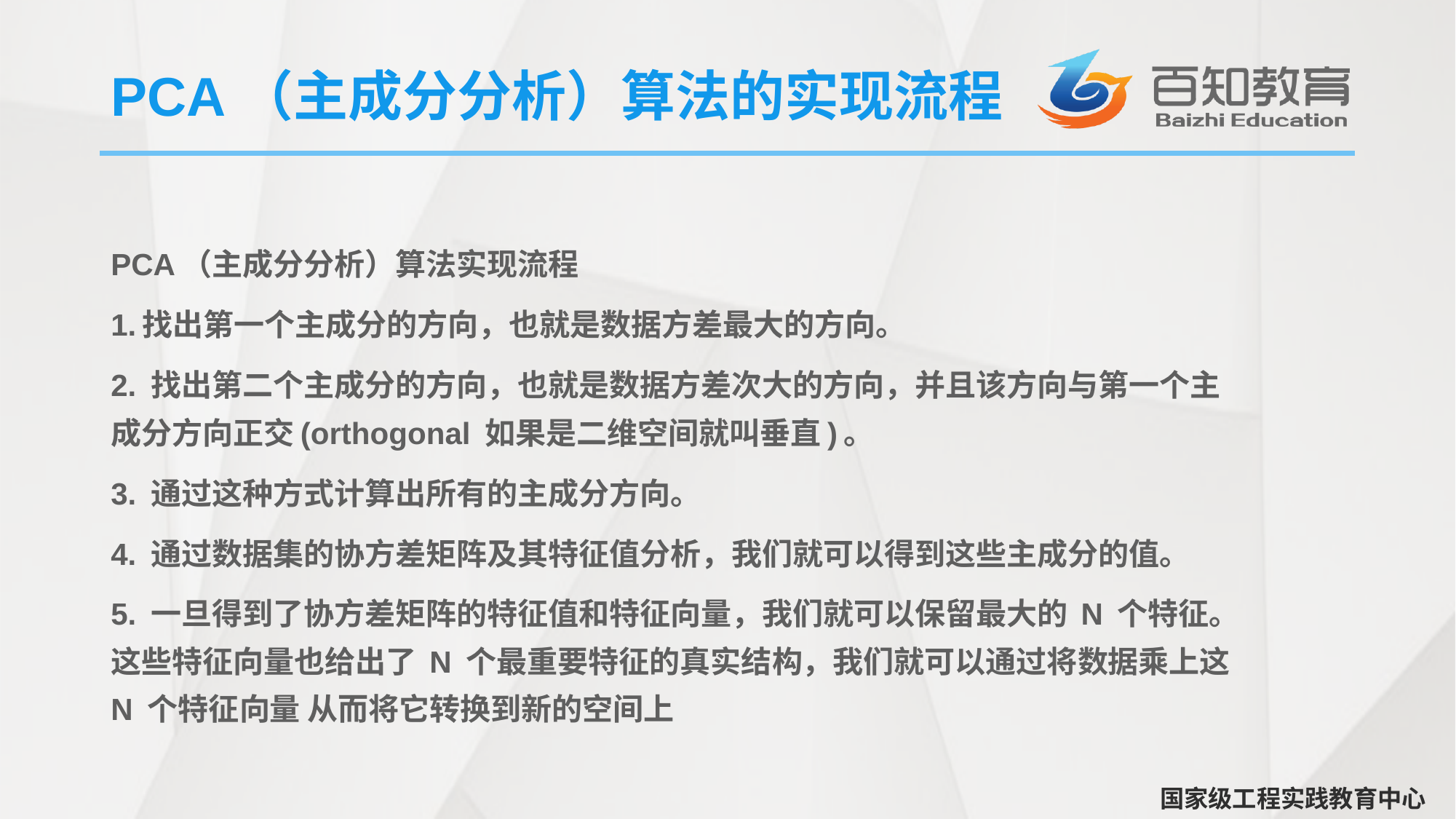

# PCA（主成分分析）算法的实现流程

PCA（主成分分析）算法实现流程
1.找出第一个主成分的方向，也就是数据方差最大的方向。
2. 找出第二个主成分的方向，也就是数据方差次大的方向，并且该方向与第一个主成分方向正交(orthogonal 如果是二维空间就叫垂直)。
3. 通过这种方式计算出所有的主成分方向。
4. 通过数据集的协方差矩阵及其特征值分析，我们就可以得到这些主成分的值。
5. 一旦得到了协方差矩阵的特征值和特征向量，我们就可以保留最大的 N 个特征。这些特征向量也给出了 N 个最重要特征的真实结构，我们就可以通过将数据乘上这 N 个特征向量 从而将它转换到新的空间上